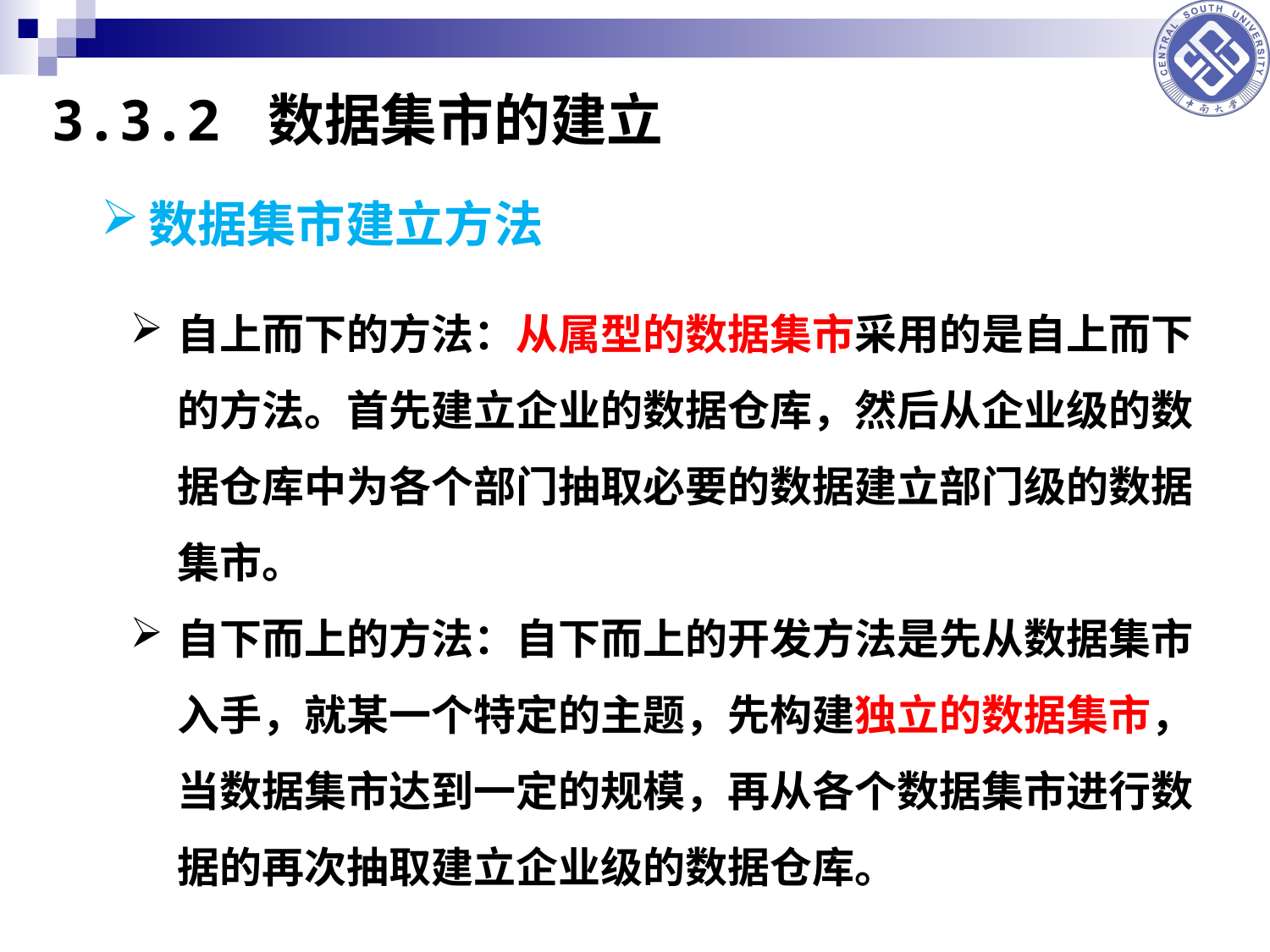

3.3.2 数据集市的建立
数据集市建立方法
自上而下的方法：从属型的数据集市采用的是自上而下的方法。首先建立企业的数据仓库，然后从企业级的数据仓库中为各个部门抽取必要的数据建立部门级的数据集市。
自下而上的方法：自下而上的开发方法是先从数据集市入手，就某一个特定的主题，先构建独立的数据集市，当数据集市达到一定的规模，再从各个数据集市进行数据的再次抽取建立企业级的数据仓库。